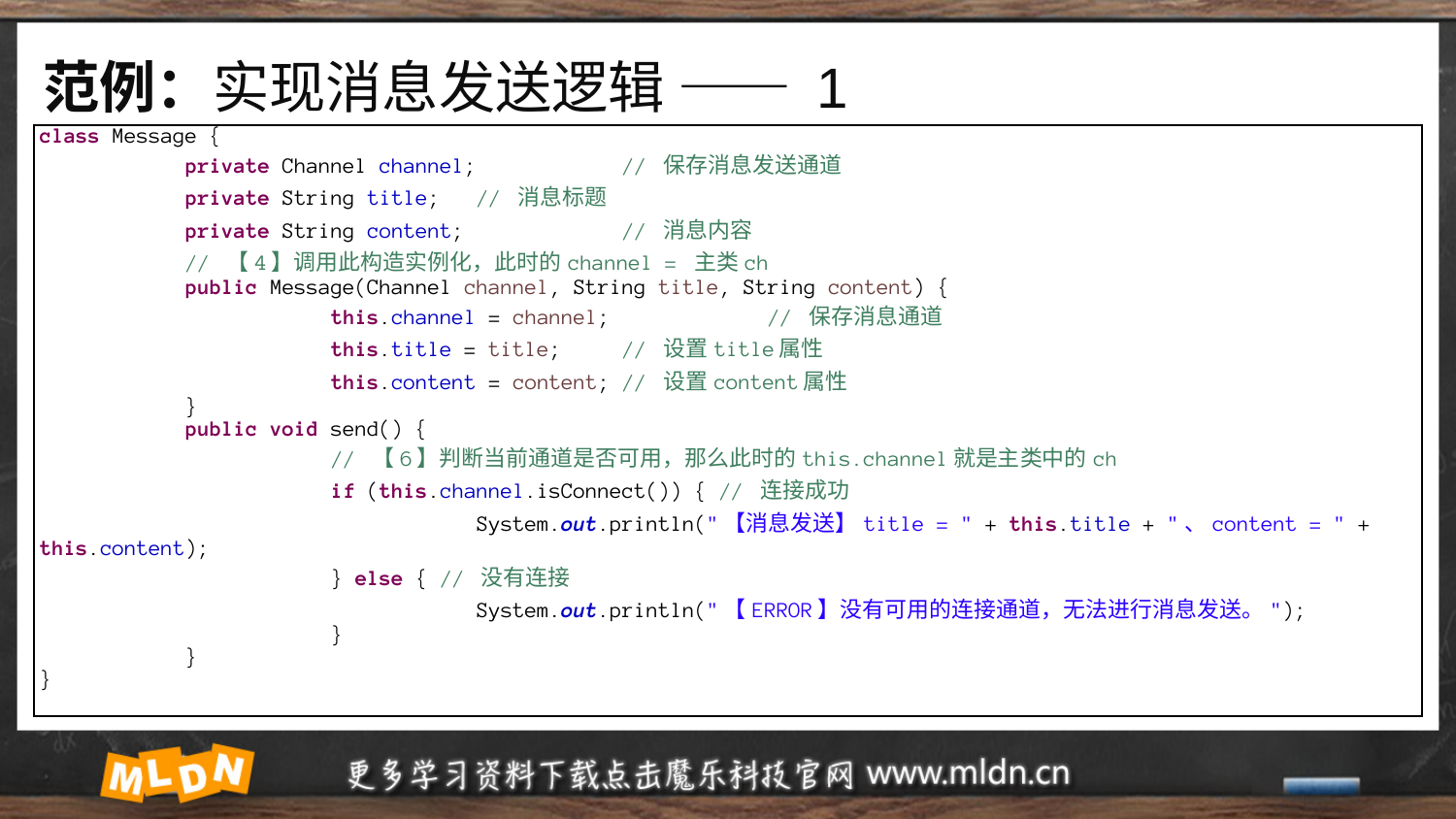

# 范例：实现消息发送逻辑 —— 1
| class Message { private Channel channel; // 保存消息发送通道 private String title; // 消息标题 private String content; // 消息内容 // 【4】调用此构造实例化，此时的channel = 主类ch public Message(Channel channel, String title, String content) { this.channel = channel; // 保存消息通道 this.title = title; // 设置title属性 this.content = content; // 设置content属性 } public void send() { // 【6】判断当前通道是否可用，那么此时的this.channel就是主类中的ch if (this.channel.isConnect()) { // 连接成功 System.out.println("【消息发送】title = " + this.title + "、content = " + this.content); } else { // 没有连接 System.out.println("【ERROR】没有可用的连接通道，无法进行消息发送。"); } } } |
| --- |